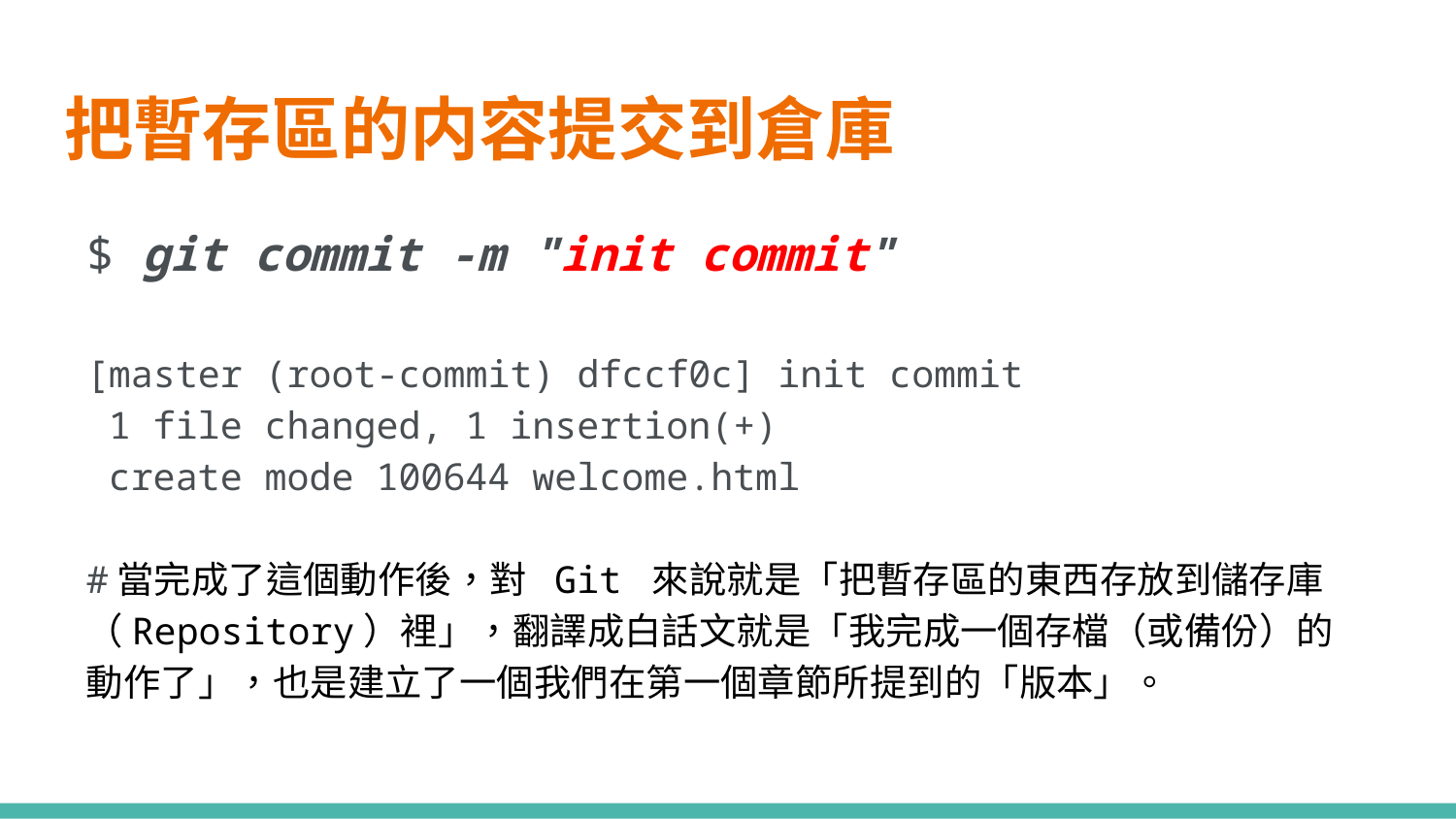

# 把暫存區的内容提交到倉庫
$ git commit -m "init commit"

[master (root-commit) dfccf0c] init commit
 1 file changed, 1 insertion(+)
 create mode 100644 welcome.html

#當完成了這個動作後，對 Git 來說就是「把暫存區的東西存放到儲存庫（Repository）裡」，翻譯成白話文就是「我完成一個存檔（或備份）的動作了」，也是建立了一個我們在第一個章節所提到的「版本」。